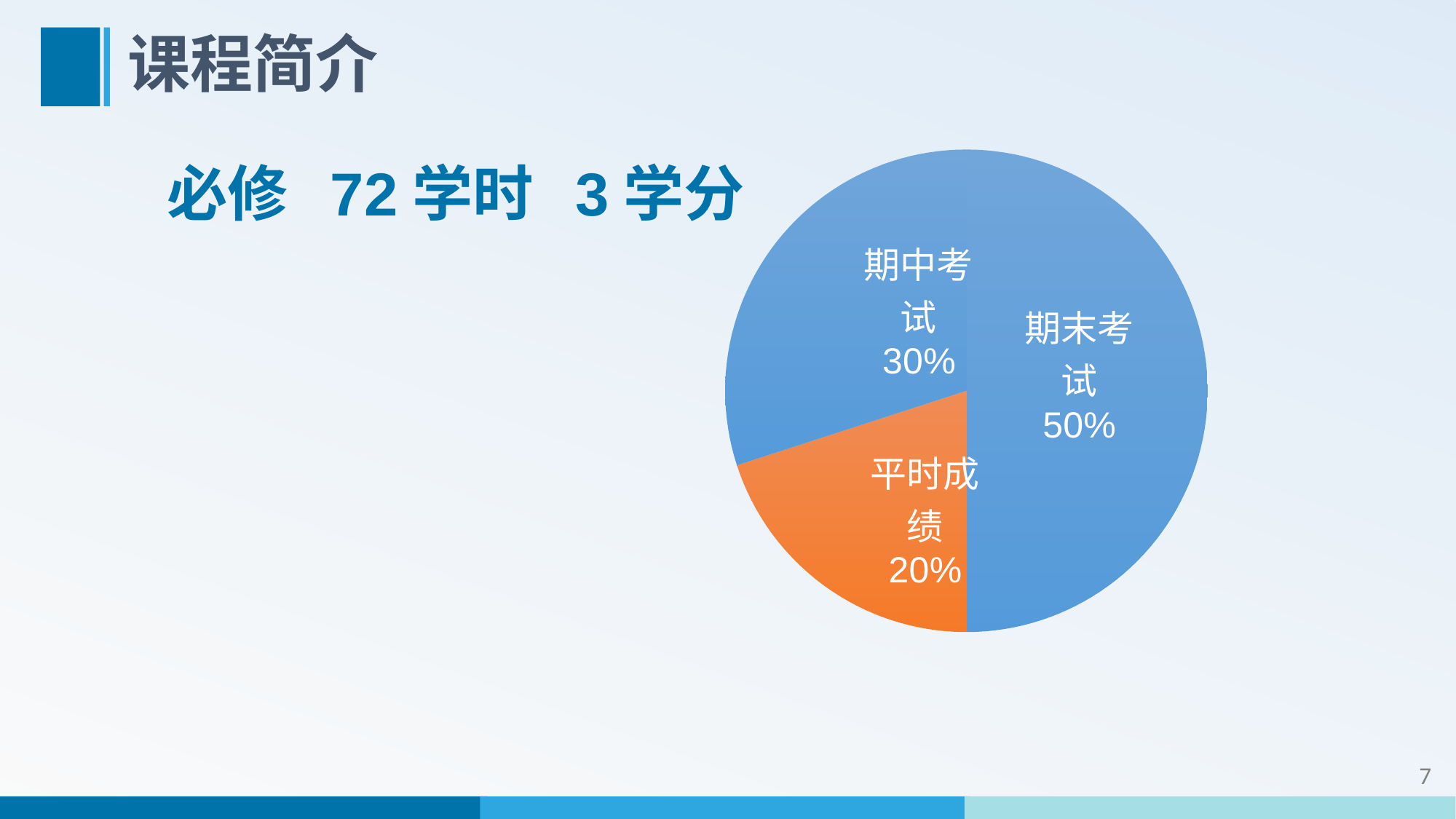

# 课程简介

### Chart

| Category | 总成绩组成 |
|---|---|
| 期末考试 | 5.0 |
| 平时成绩 | 2.0 |
| 期中考试 | 3.0 |
必修  72学时  3学分